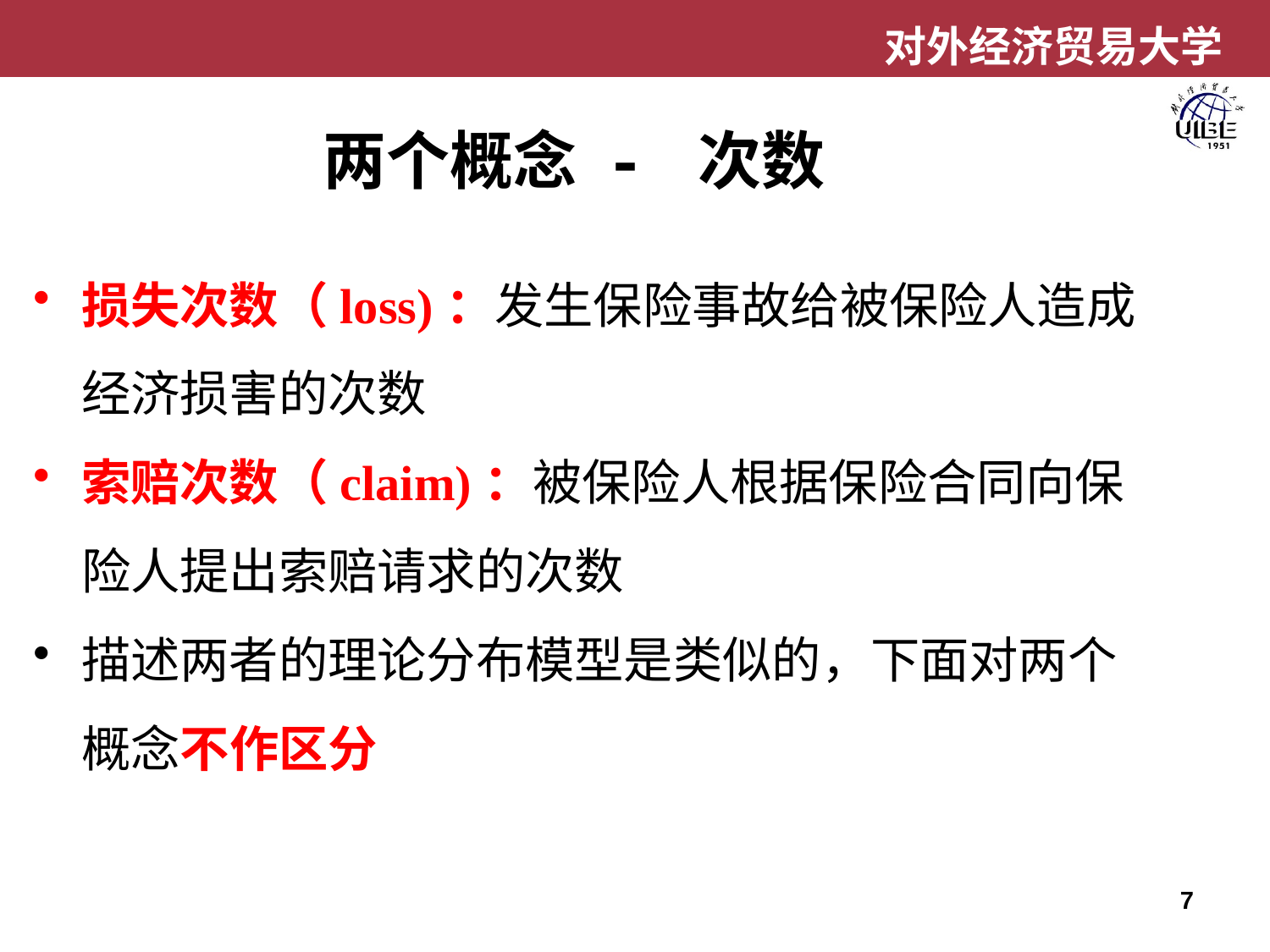

# 两个概念 - 次数
损失次数（loss)：发生保险事故给被保险人造成经济损害的次数
索赔次数（claim)：被保险人根据保险合同向保险人提出索赔请求的次数
描述两者的理论分布模型是类似的，下面对两个概念不作区分

7